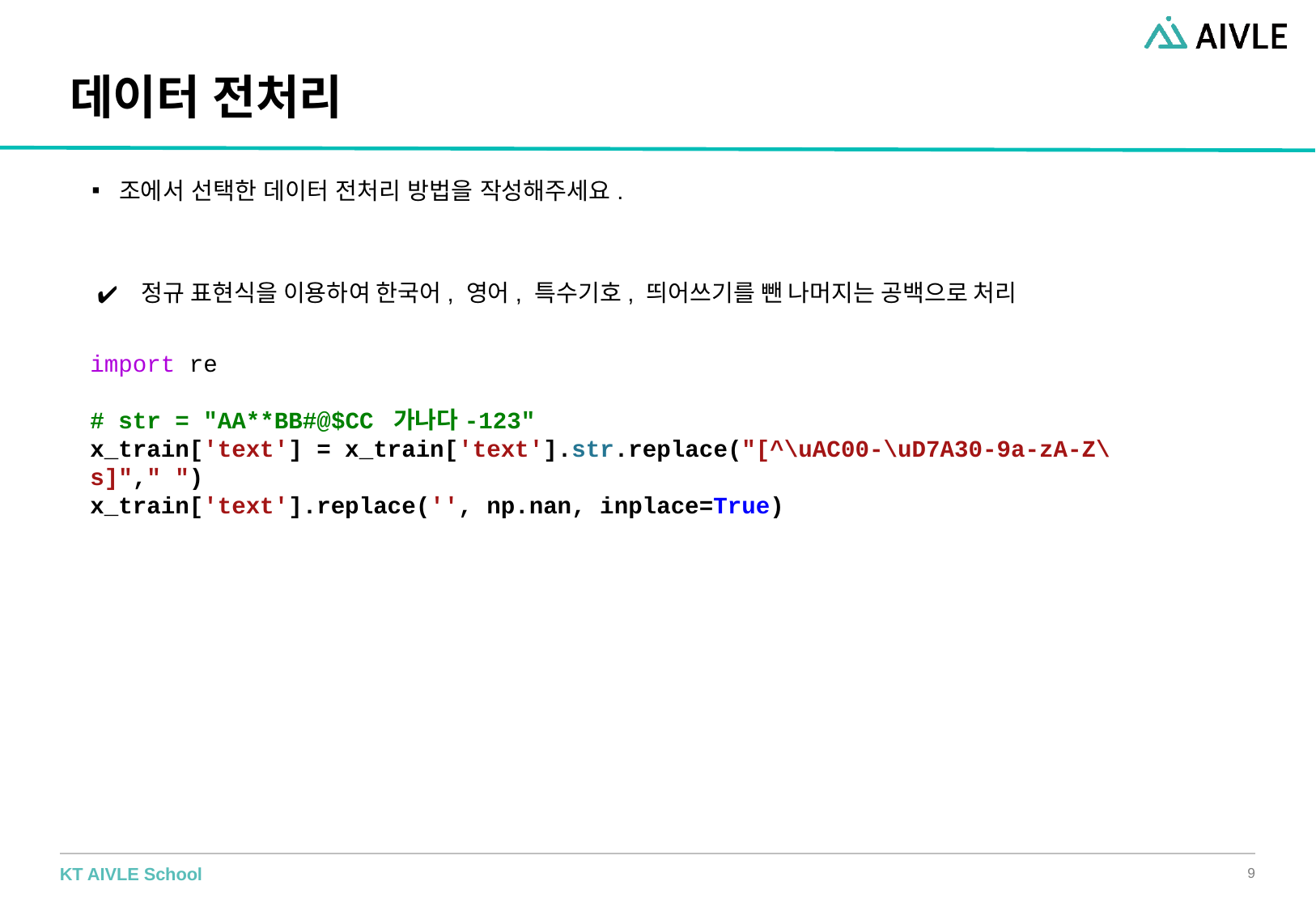

# 데이터 전처리
조에서 선택한 데이터 전처리 방법을 작성해주세요.
 정규 표현식을 이용하여 한국어, 영어, 특수기호, 띄어쓰기를 뺀 나머지는 공백으로 처리
import re
# str = "AA**BB#@$CC 가나다-123"
x_train['text'] = x_train['text'].str.replace("[^\uAC00-\uD7A30-9a-zA-Z\s]"," ")
x_train['text'].replace('', np.nan, inplace=True)